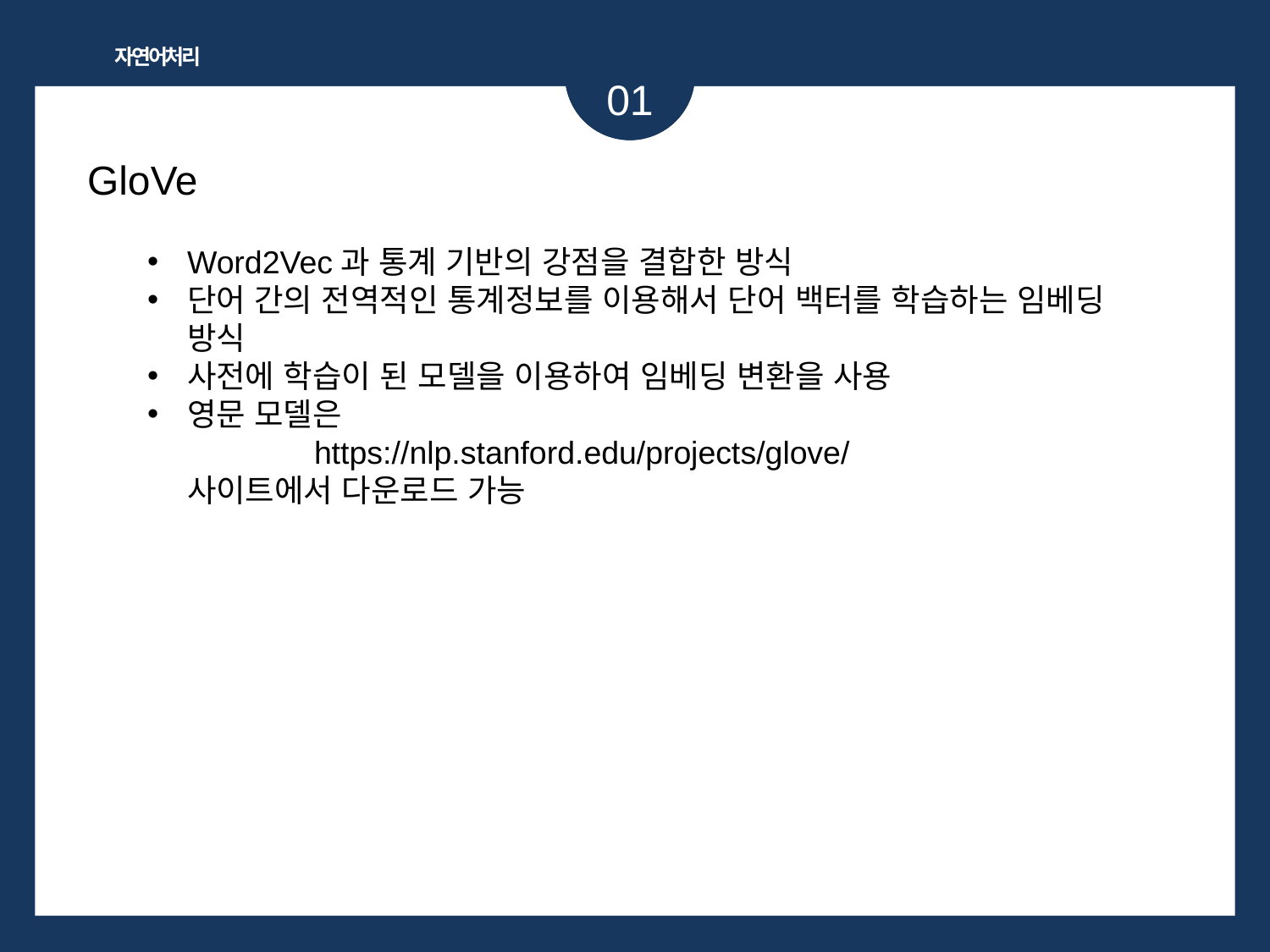

자연어처리
01
GloVe
Word2Vec과 통계 기반의 강점을 결합한 방식
단어 간의 전역적인 통계정보를 이용해서 단어 백터를 학습하는 임베딩 방식
사전에 학습이 된 모델을 이용하여 임베딩 변환을 사용
영문 모델은
	https://nlp.stanford.edu/projects/glove/
사이트에서 다운로드 가능